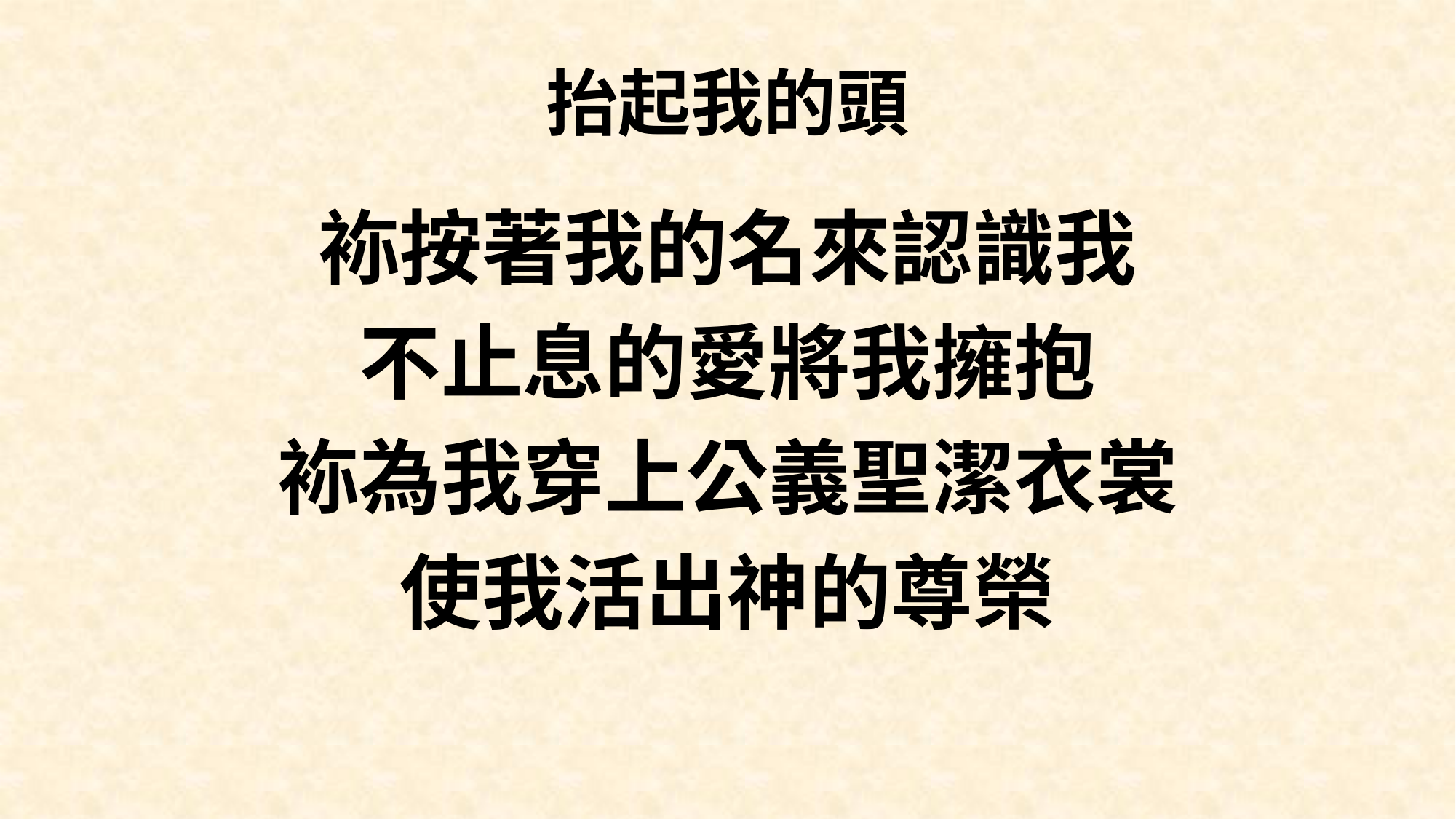

# 抬起我的頭
袮按著我的名來認識我
不止息的愛將我擁抱
袮為我穿上公義聖潔衣裳
使我活出神的尊榮